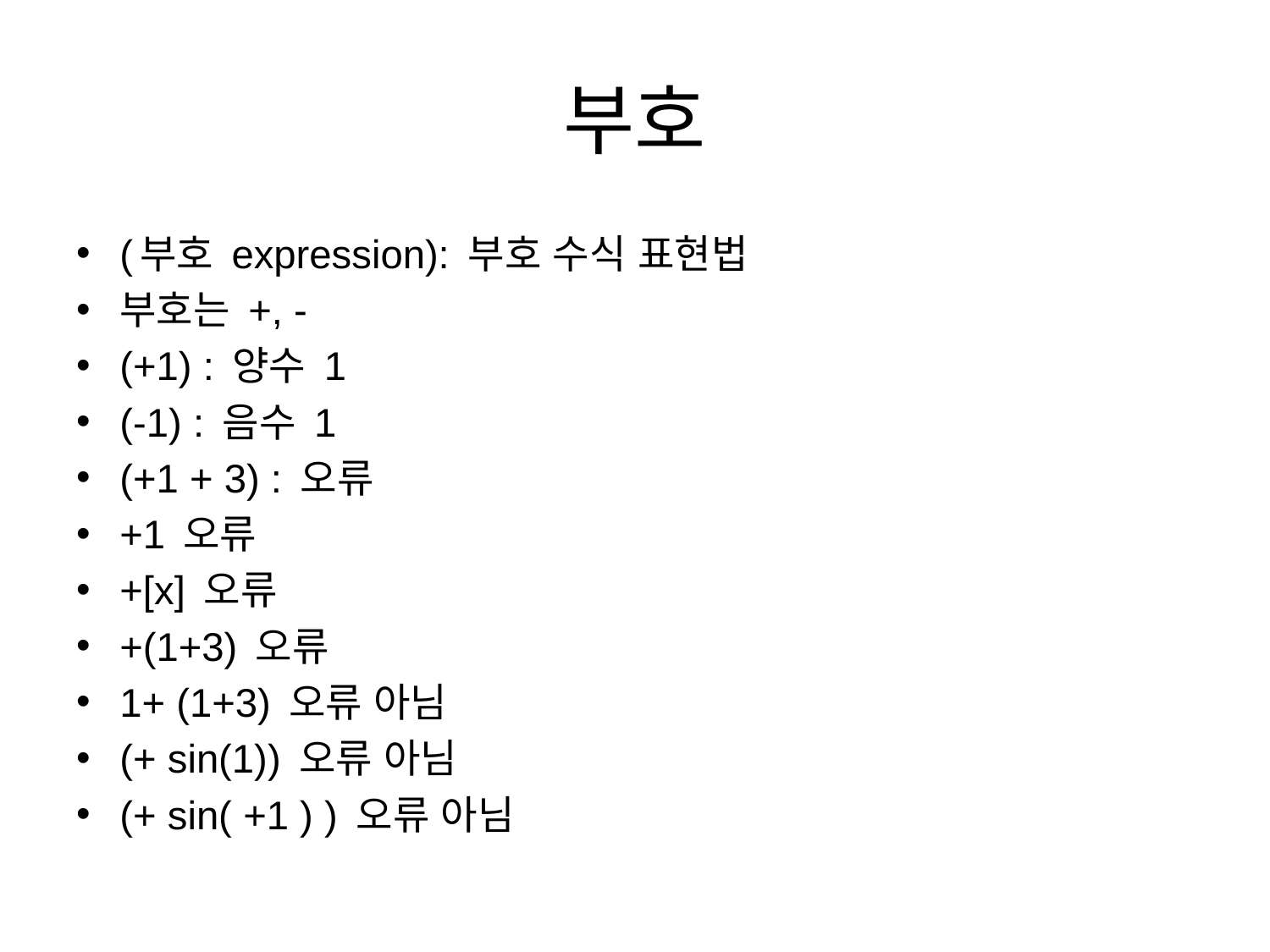

# 부호
(부호 expression): 부호 수식 표현법
부호는 +, -
(+1) : 양수 1
(-1) : 음수 1
(+1 + 3) : 오류
+1 오류
+[x] 오류
+(1+3) 오류
1+ (1+3) 오류 아님
(+ sin(1)) 오류 아님
(+ sin( +1 ) ) 오류 아님